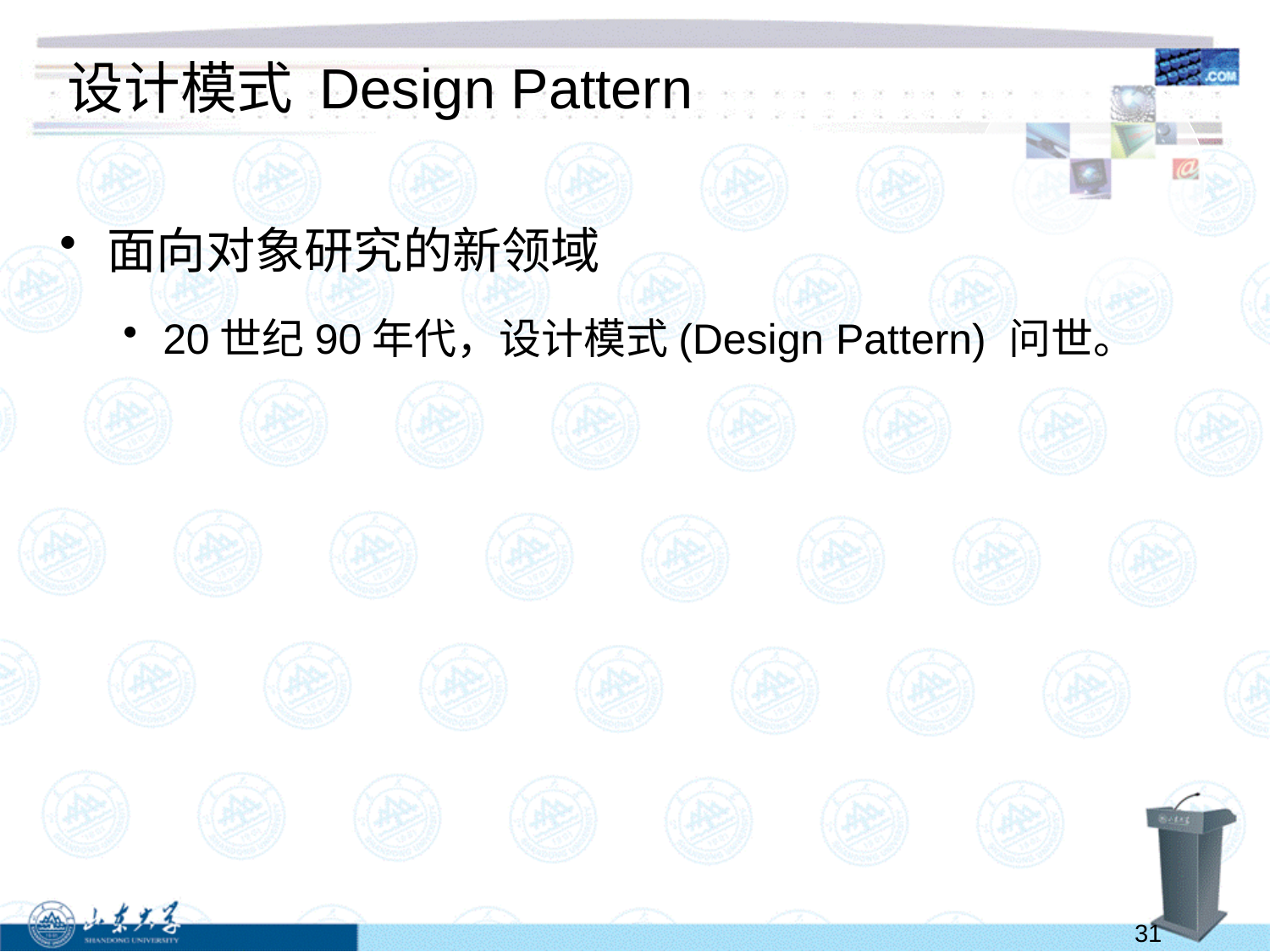

# 设计模式 Design Pattern
面向对象研究的新领域
20世纪90年代，设计模式(Design Pattern) 问世。
31